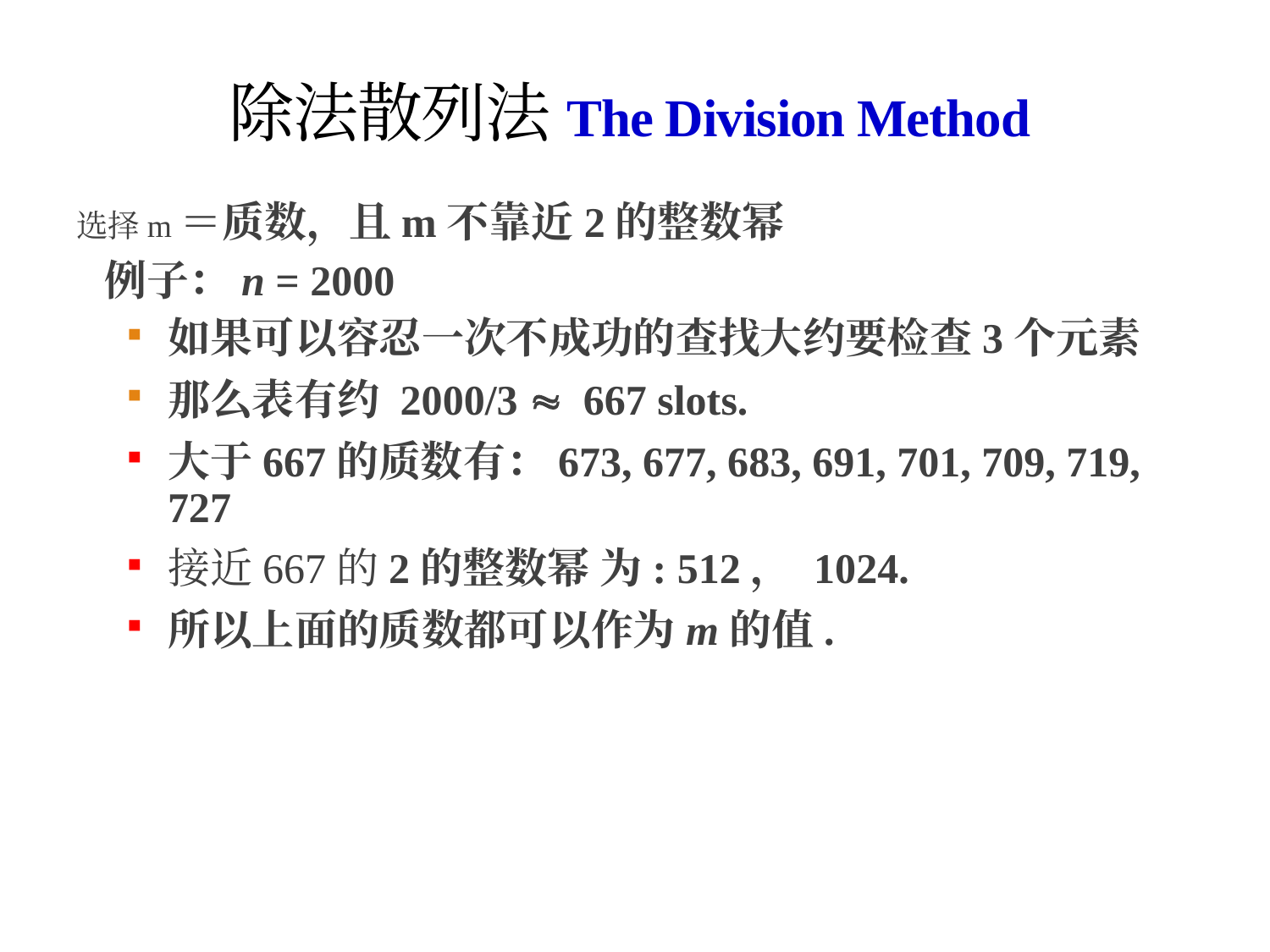

# 除法散列法The Division Method
选择m＝质数，且m不靠近2的整数幂
例子：n = 2000
如果可以容忍一次不成功的查找大约要检查3个元素
那么表有约 2000/3 ≈ 667 slots.
大于667的质数有：673, 677, 683, 691, 701, 709, 719, 727
接近667的2的整数幂 为: 512， 1024.
所以上面的质数都可以作为m的值.